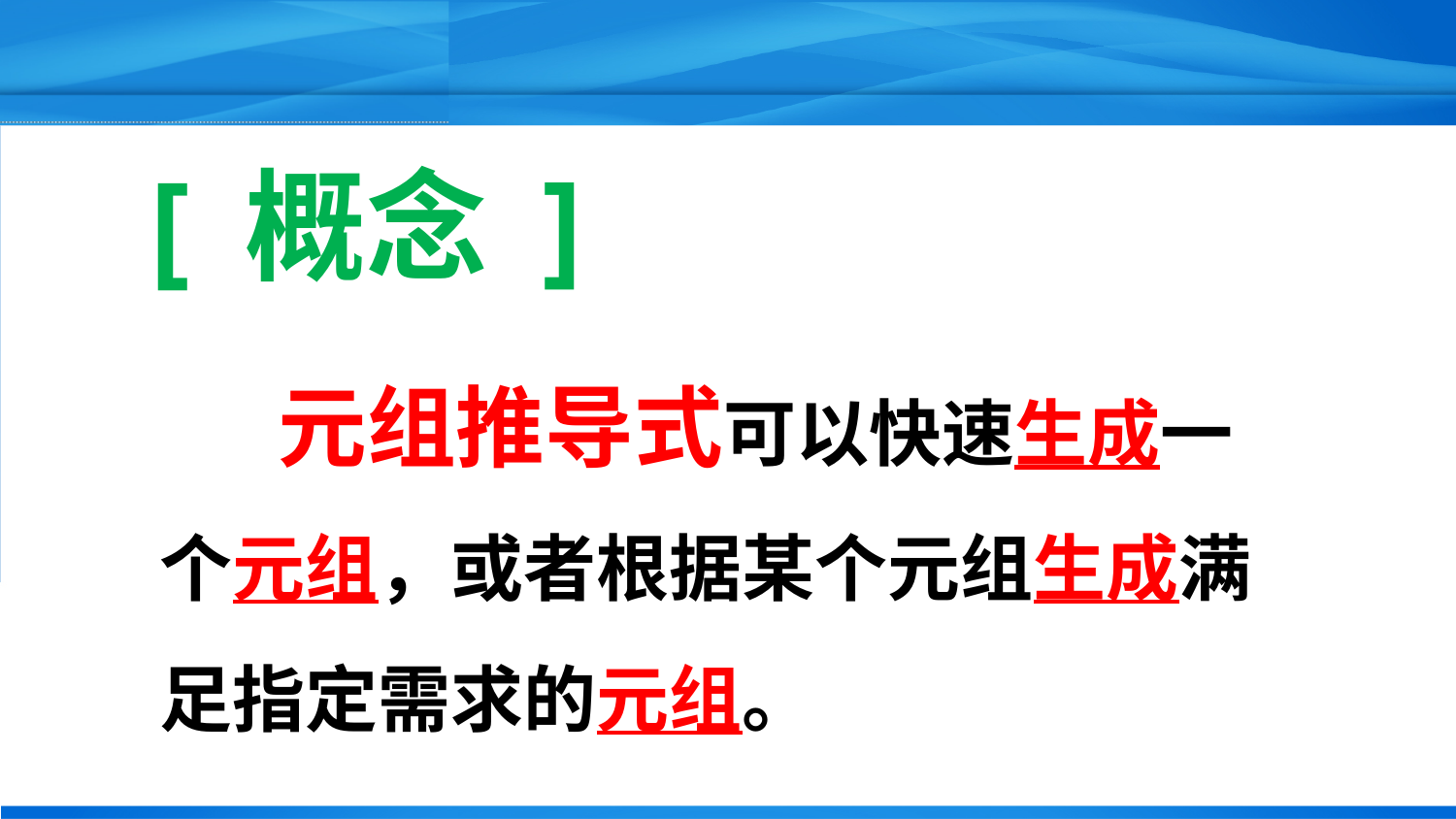

[概念]
    元组推导式可以快速生成一个元组，或者根据某个元组生成满足指定需求的元组。